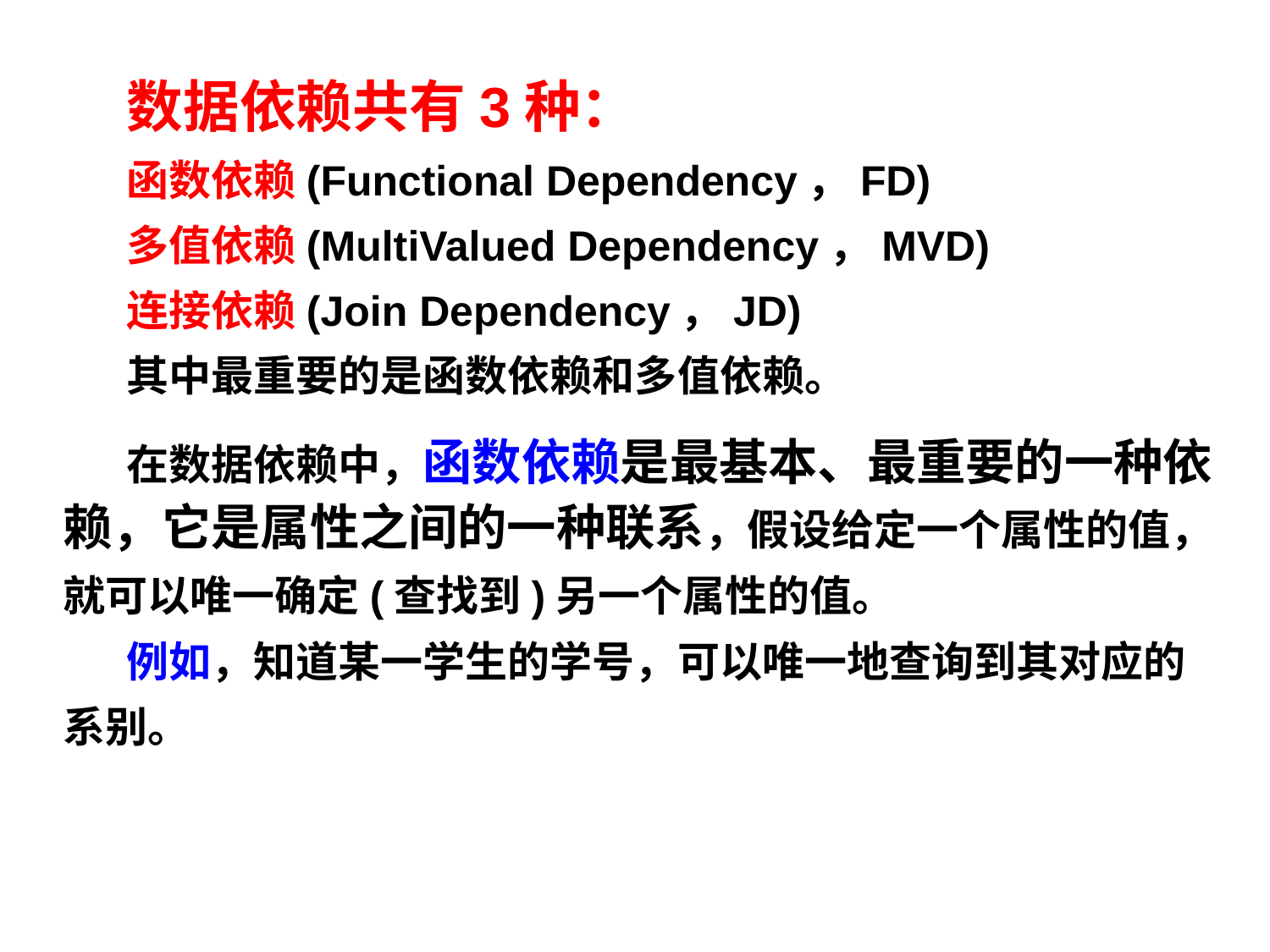

数据依赖共有3种：
函数依赖(Functional Dependency，FD)
多值依赖(MultiValued Dependency，MVD)
连接依赖(Join Dependency，JD)
其中最重要的是函数依赖和多值依赖。
在数据依赖中，函数依赖是最基本、最重要的一种依赖，它是属性之间的一种联系，假设给定一个属性的值，就可以唯一确定(查找到)另一个属性的值。
例如，知道某一学生的学号，可以唯一地查询到其对应的系别。